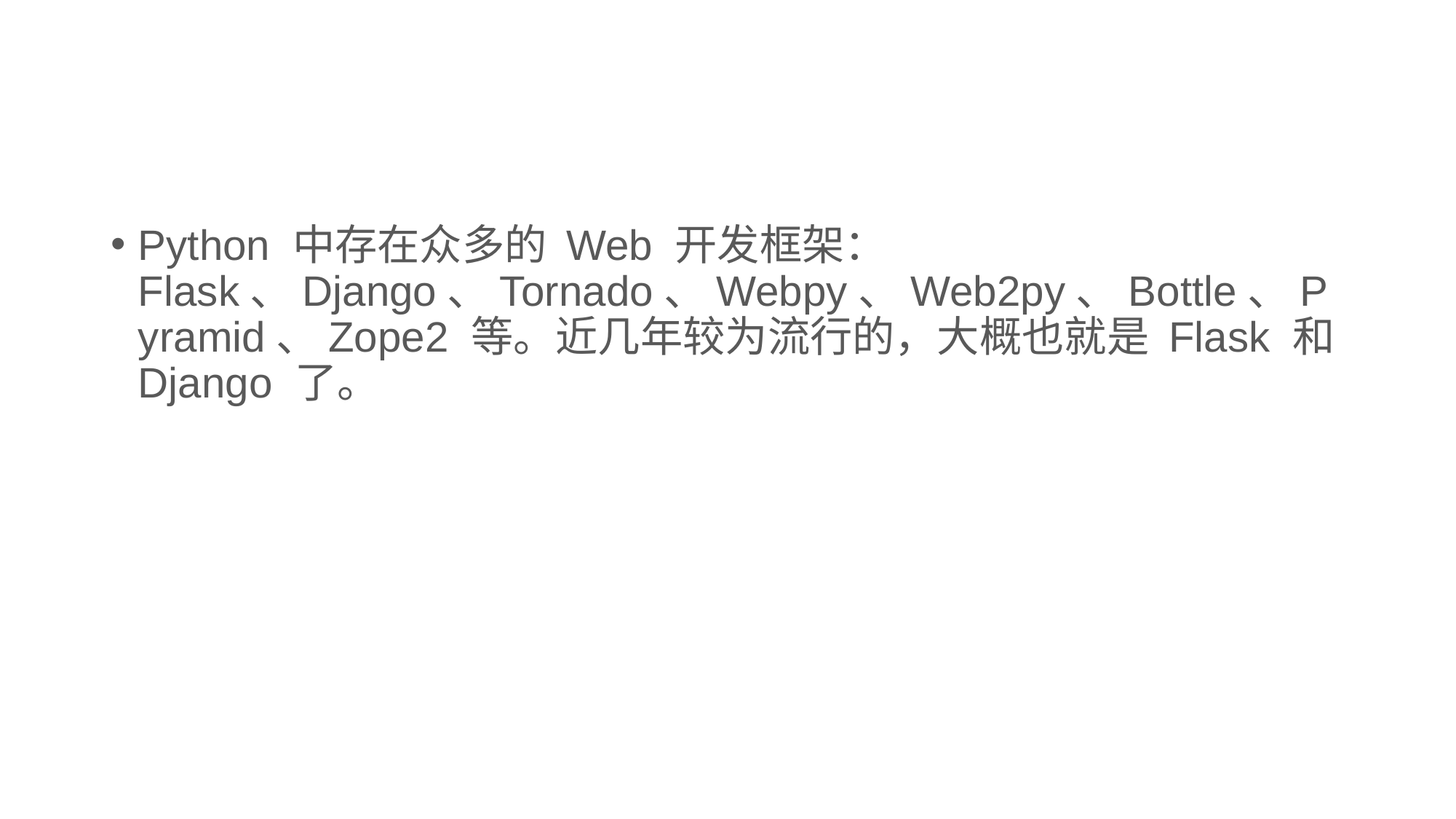

Python 中存在众多的 Web 开发框架：Flask、Django、Tornado、Webpy、Web2py、Bottle、Pyramid、Zope2 等。近几年较为流行的，大概也就是 Flask 和 Django 了。